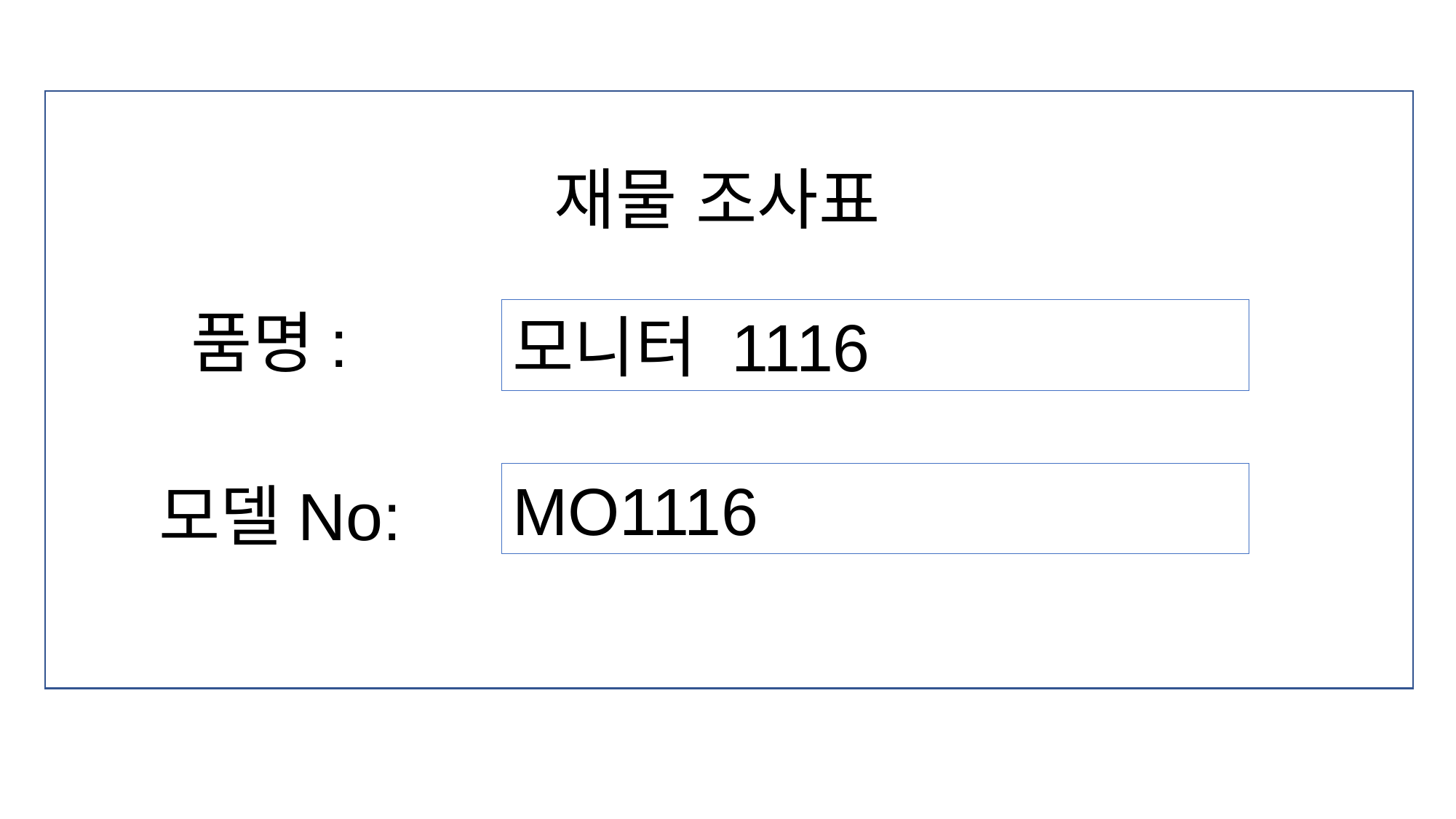

재물 조사표
품명:
모니터 1116
MO1116
모델No: